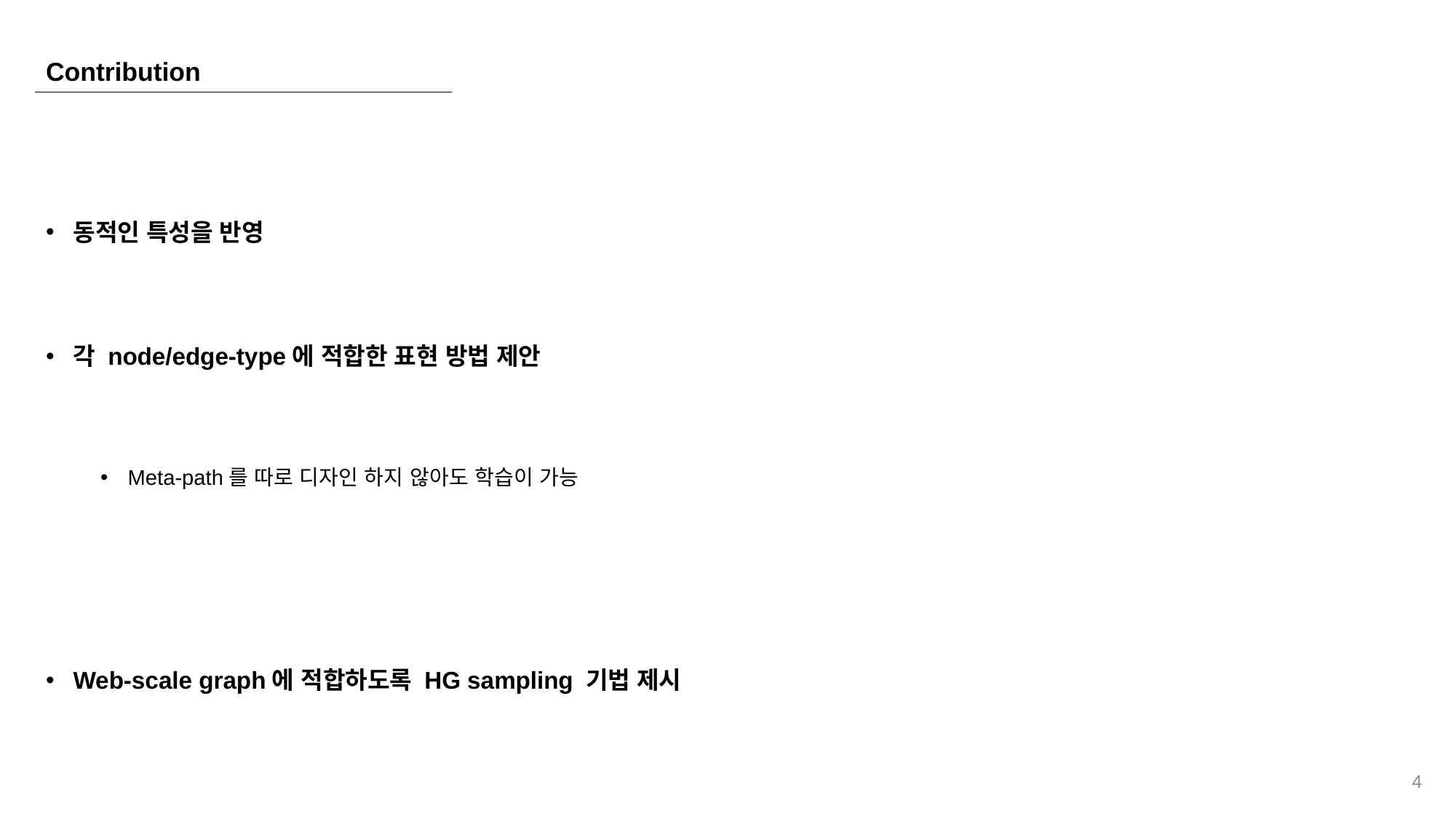

# Contribution
동적인 특성을 반영

각 node/edge-type에 적합한 표현 방법 제안

Meta-path를 따로 디자인 하지 않아도 학습이 가능

Web-scale graph에 적합하도록 HG sampling 기법 제시
4